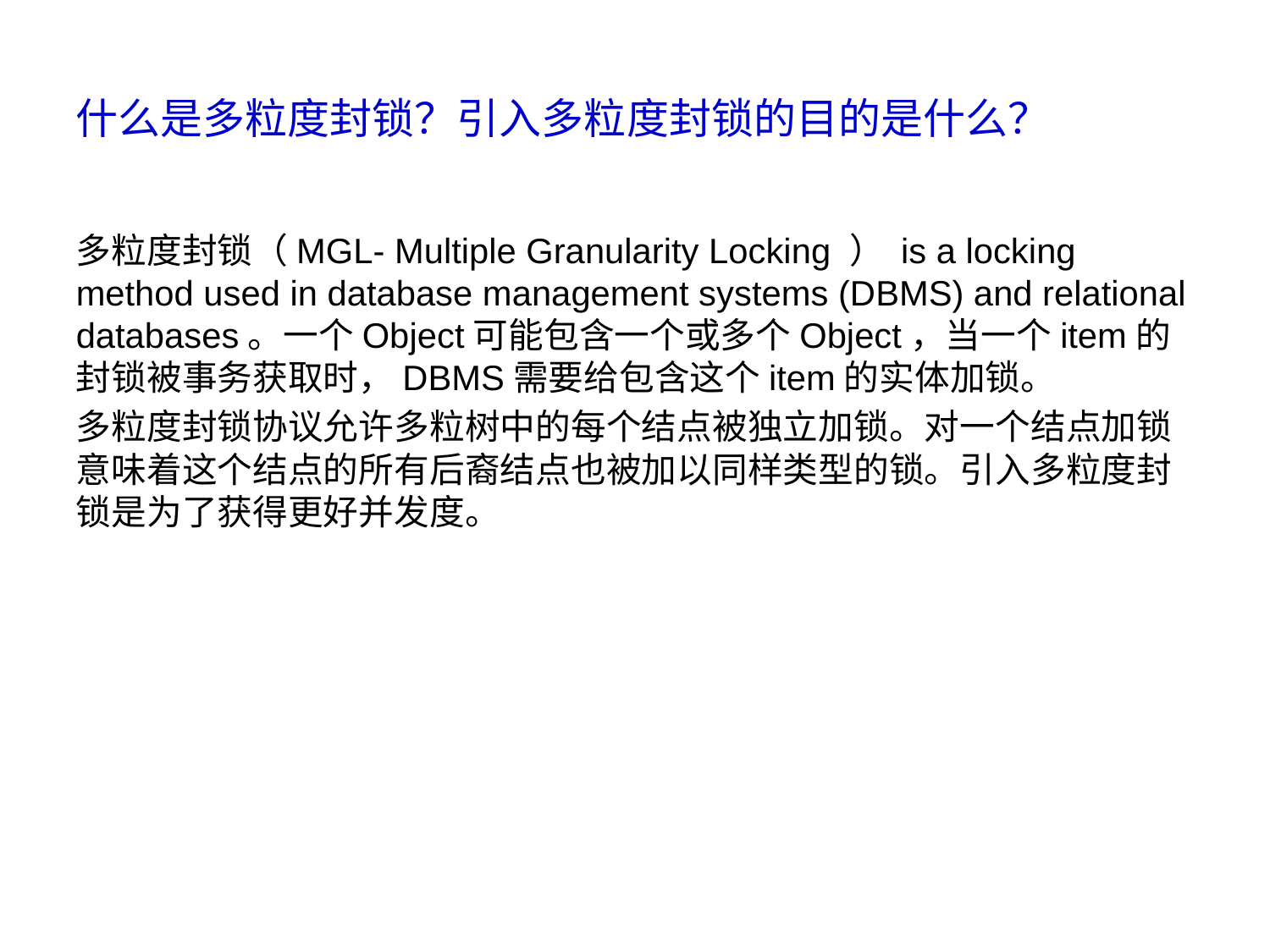

# 什么是多粒度封锁？引入多粒度封锁的目的是什么？
多粒度封锁（MGL- Multiple Granularity Locking ） is a locking method used in database management systems (DBMS) and relational databases。一个Object可能包含一个或多个Object，当一个item的封锁被事务获取时，DBMS需要给包含这个item的实体加锁。
多粒度封锁协议允许多粒树中的每个结点被独立加锁。对一个结点加锁意味着这个结点的所有后裔结点也被加以同样类型的锁。引入多粒度封锁是为了获得更好并发度。